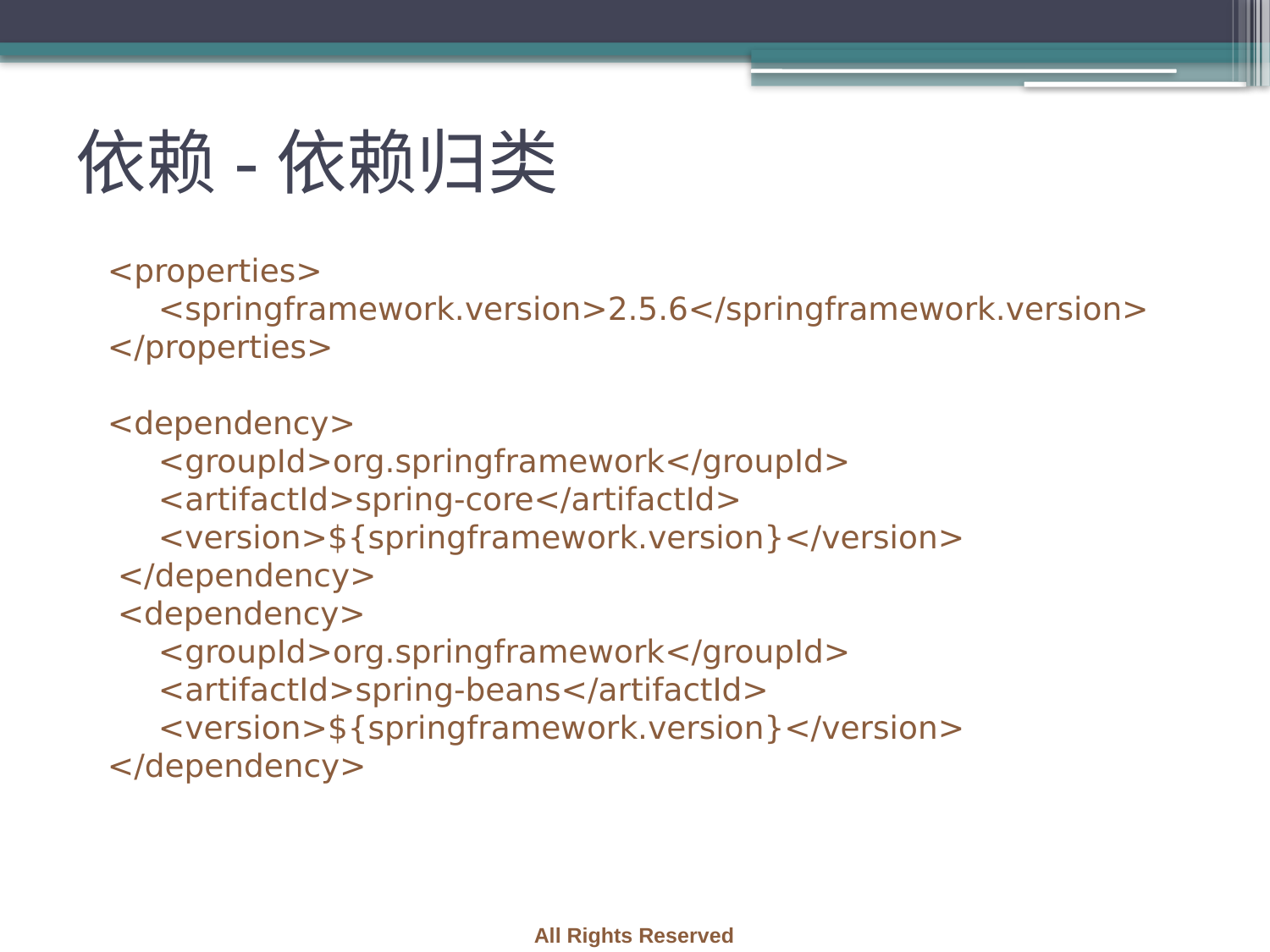

# 依赖-依赖归类
<properties>
     <springframework.version>2.5.6</springframework.version>
</properties>

<dependency>
     <groupId>org.springframework</groupId>
     <artifactId>spring-core</artifactId>
     <version>${springframework.version}</version>
 </dependency>
 <dependency>
     <groupId>org.springframework</groupId>
     <artifactId>spring-beans</artifactId>
     <version>${springframework.version}</version>
</dependency>